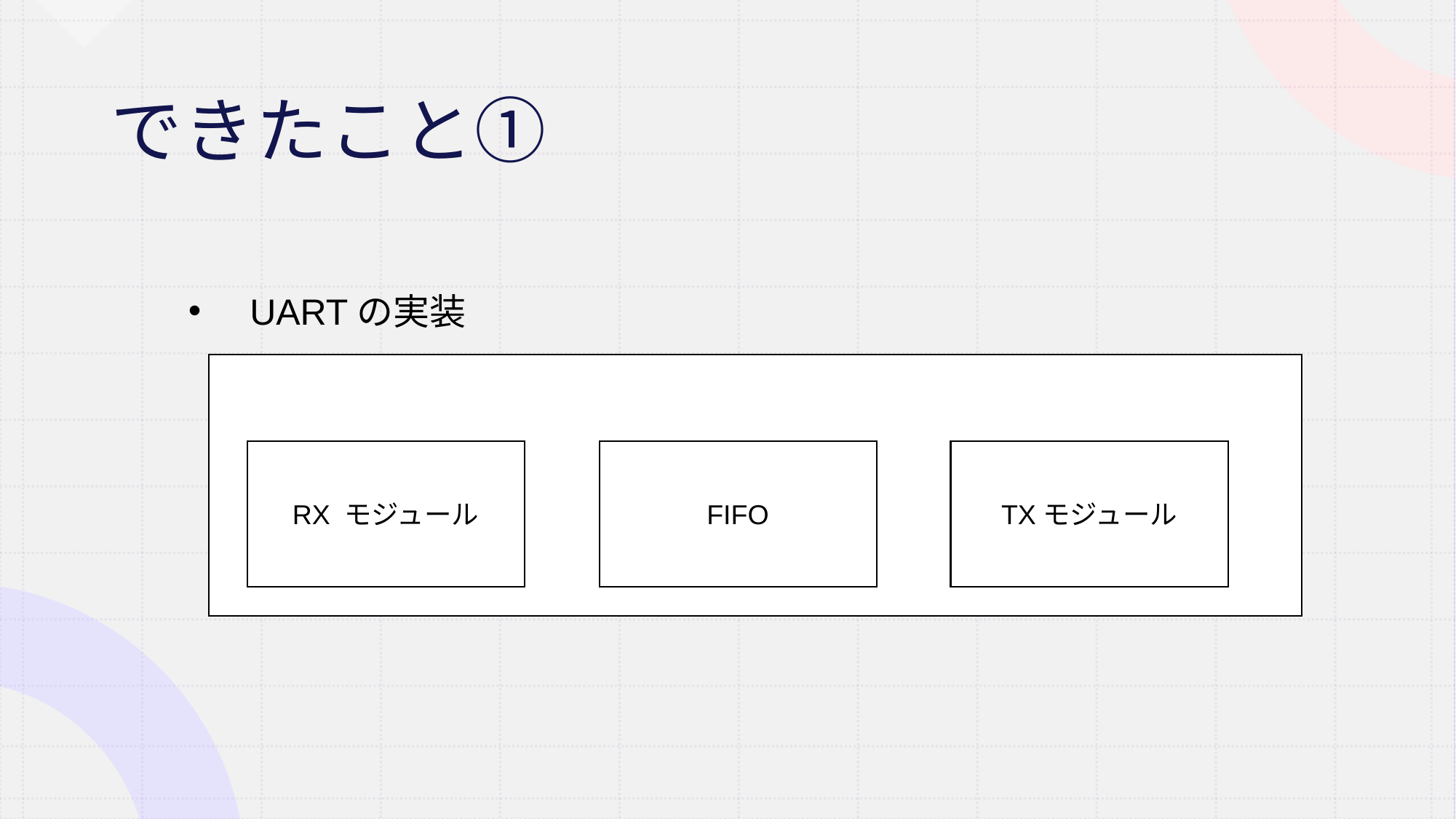

# できたこと①
UARTの実装
Basys3
RX モジュール
FIFO
TXモジュール